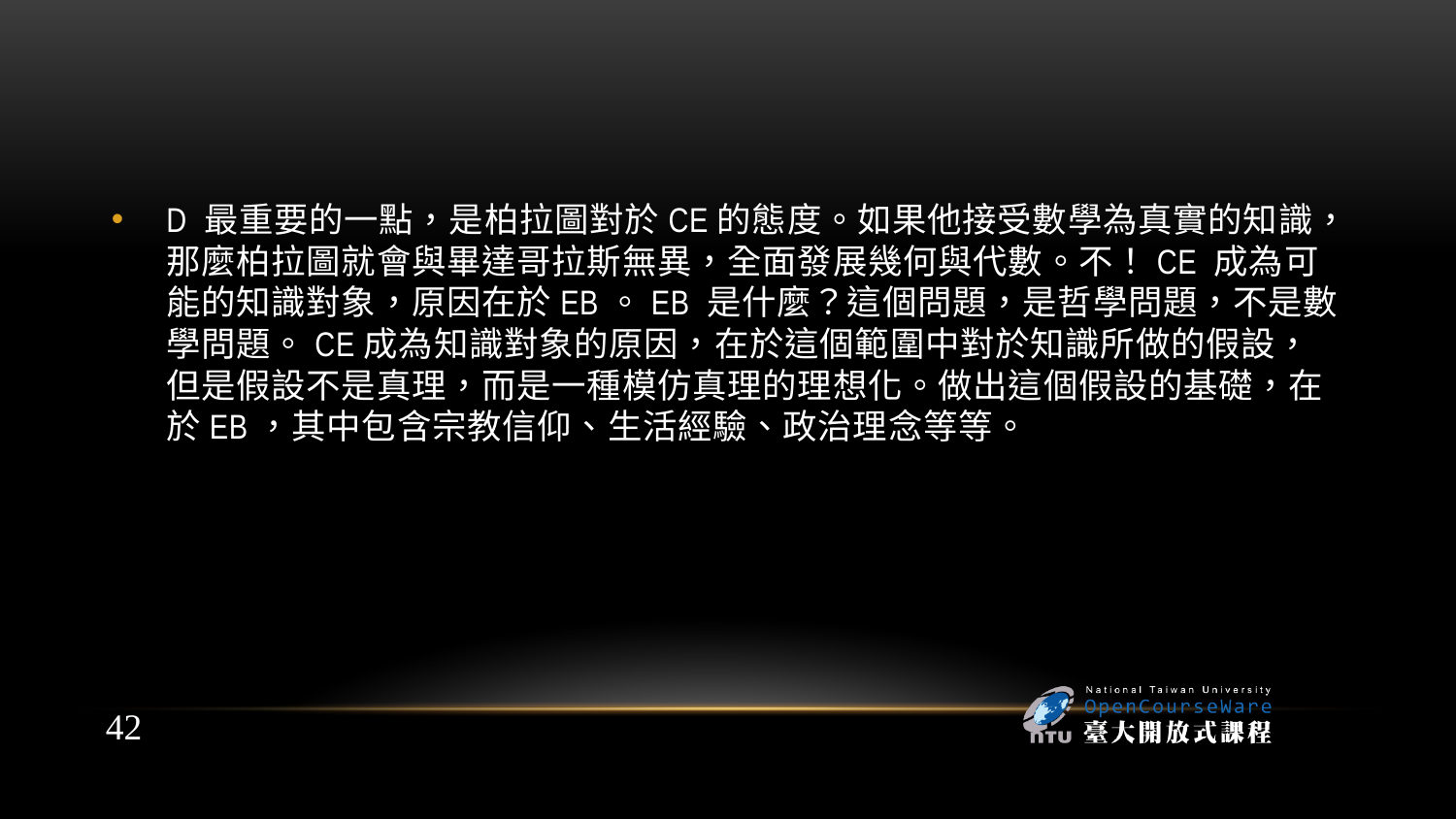

D 最重要的一點，是柏拉圖對於CE的態度。如果他接受數學為真實的知識，那麼柏拉圖就會與畢達哥拉斯無異，全面發展幾何與代數。不！CE 成為可能的知識對象，原因在於EB。EB 是什麼？這個問題，是哲學問題，不是數學問題。CE成為知識對象的原因，在於這個範圍中對於知識所做的假設，但是假設不是真理，而是一種模仿真理的理想化。做出這個假設的基礎，在於EB，其中包含宗教信仰、生活經驗、政治理念等等。
42